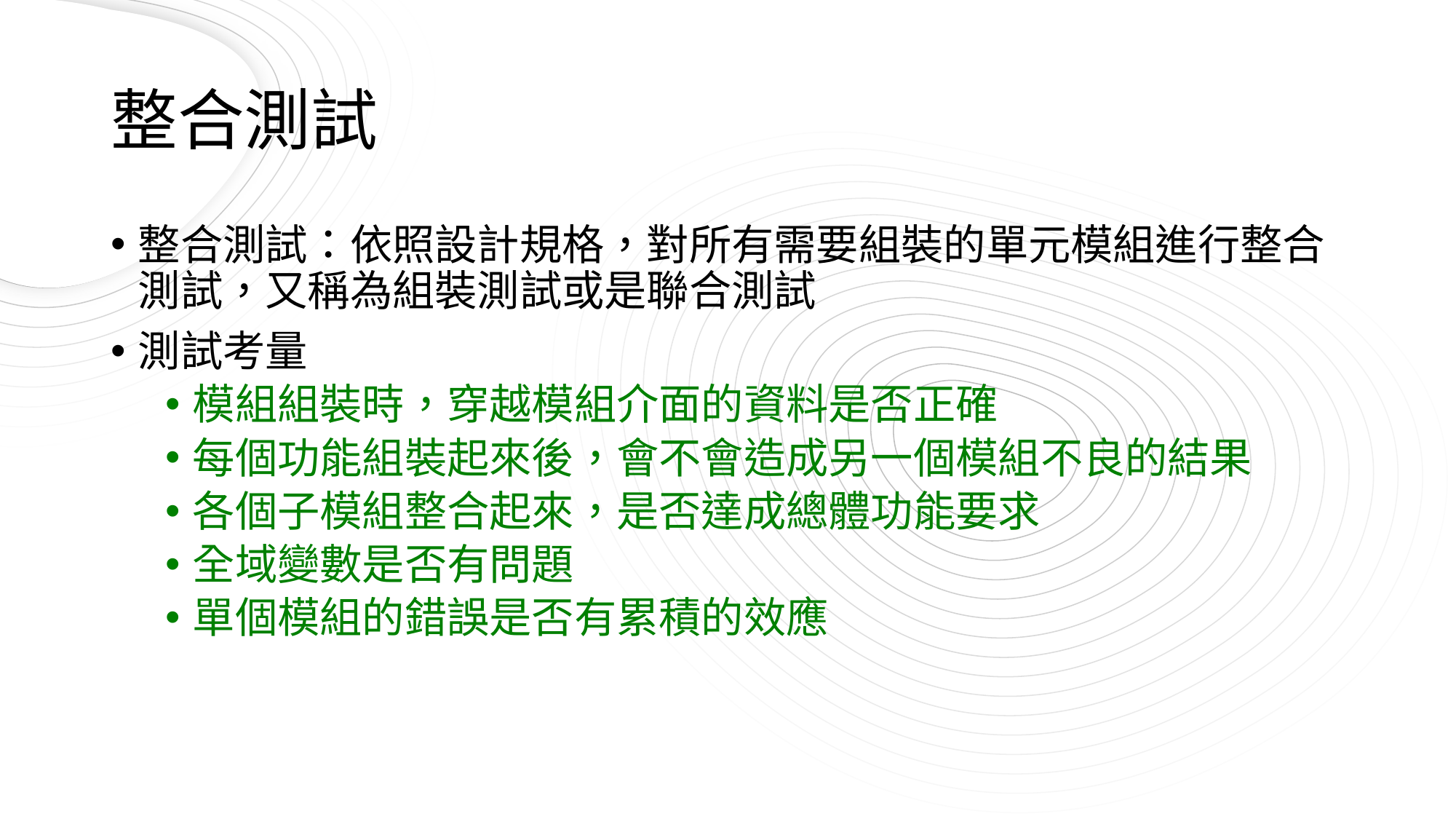

# 整合測試
整合測試：依照設計規格，對所有需要組裝的單元模組進行整合測試，又稱為組裝測試或是聯合測試
測試考量
模組組裝時，穿越模組介面的資料是否正確
每個功能組裝起來後，會不會造成另一個模組不良的結果
各個子模組整合起來，是否達成總體功能要求
全域變數是否有問題
單個模組的錯誤是否有累積的效應